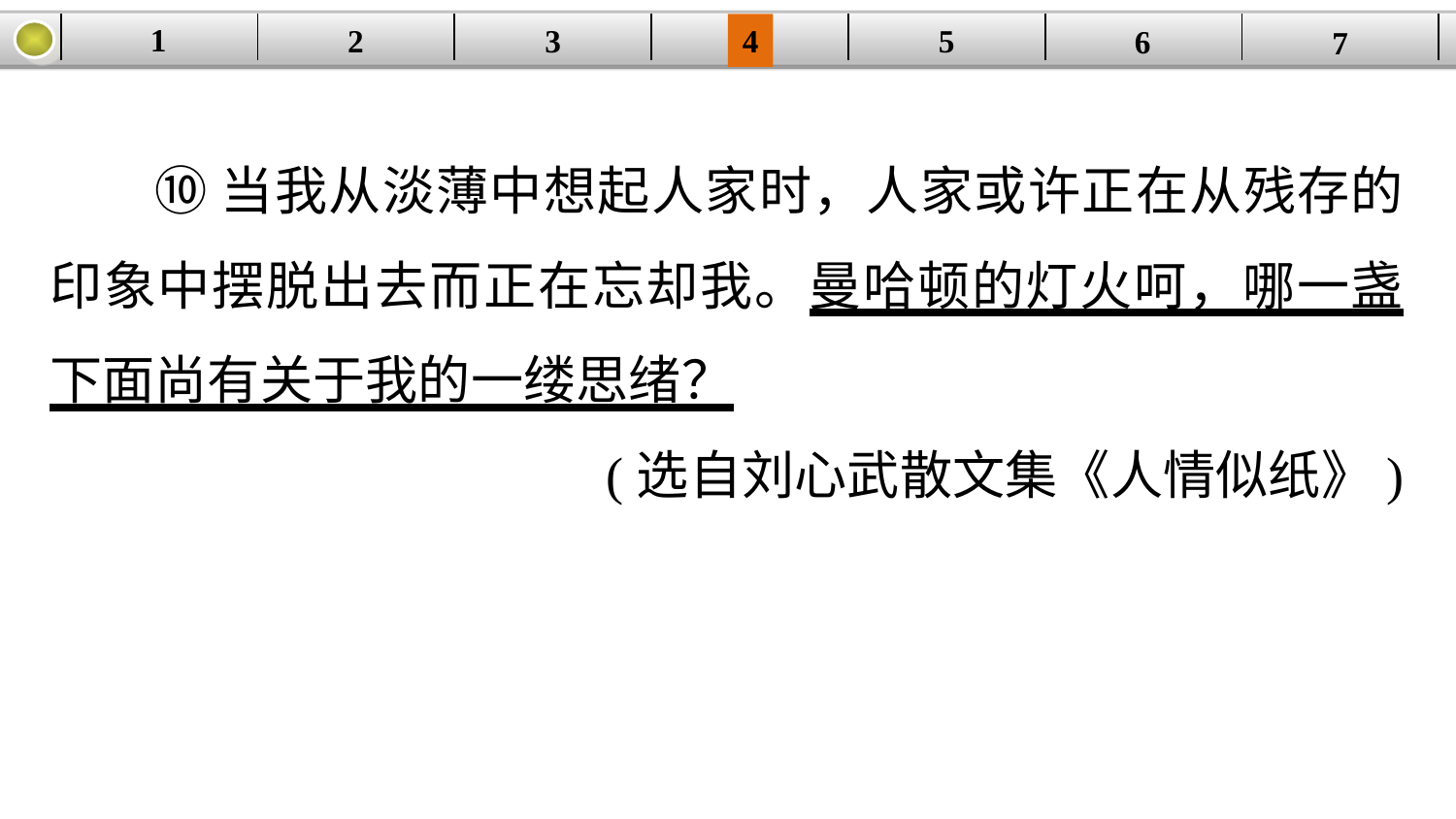

1
5
3
2
|  |  |  |  |  |  |  |
| --- | --- | --- | --- | --- | --- | --- |
4
6
7

⑩当我从淡薄中想起人家时，人家或许正在从残存的印象中摆脱出去而正在忘却我。曼哈顿的灯火呵，哪一盏下面尚有关于我的一缕思绪？
(选自刘心武散文集《人情似纸》)